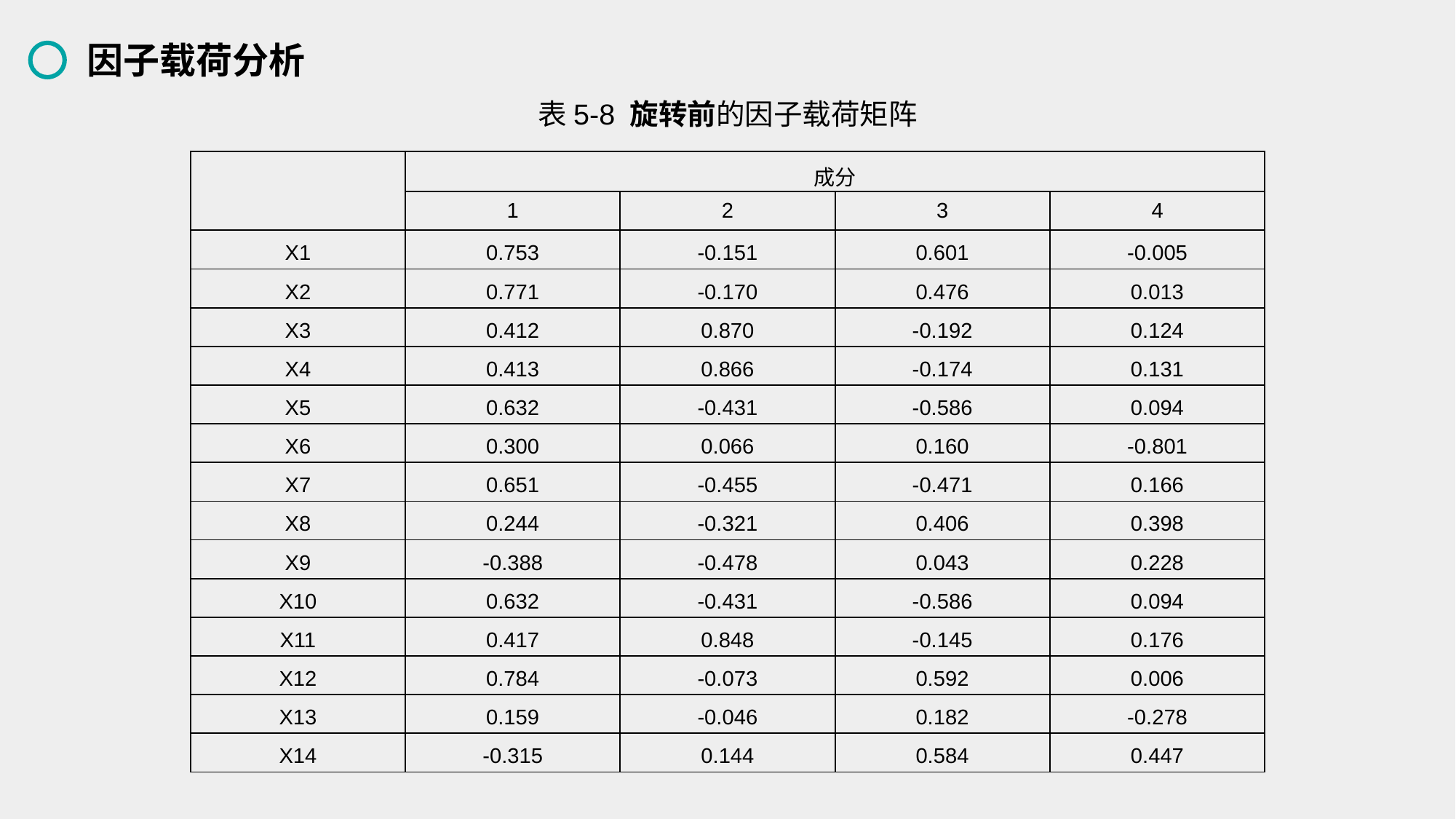

因子载荷分析

表5-8 旋转前的因子载荷矩阵
|  | 成分 |  |  |  |
| --- | --- | --- | --- | --- |
|  | 1 | 2 | 3 | 4 |
| X1 | 0.753 | -0.151 | 0.601 | -0.005 |
| X2 | 0.771 | -0.170 | 0.476 | 0.013 |
| X3 | 0.412 | 0.870 | -0.192 | 0.124 |
| X4 | 0.413 | 0.866 | -0.174 | 0.131 |
| X5 | 0.632 | -0.431 | -0.586 | 0.094 |
| X6 | 0.300 | 0.066 | 0.160 | -0.801 |
| X7 | 0.651 | -0.455 | -0.471 | 0.166 |
| X8 | 0.244 | -0.321 | 0.406 | 0.398 |
| X9 | -0.388 | -0.478 | 0.043 | 0.228 |
| X10 | 0.632 | -0.431 | -0.586 | 0.094 |
| X11 | 0.417 | 0.848 | -0.145 | 0.176 |
| X12 | 0.784 | -0.073 | 0.592 | 0.006 |
| X13 | 0.159 | -0.046 | 0.182 | -0.278 |
| X14 | -0.315 | 0.144 | 0.584 | 0.447 |